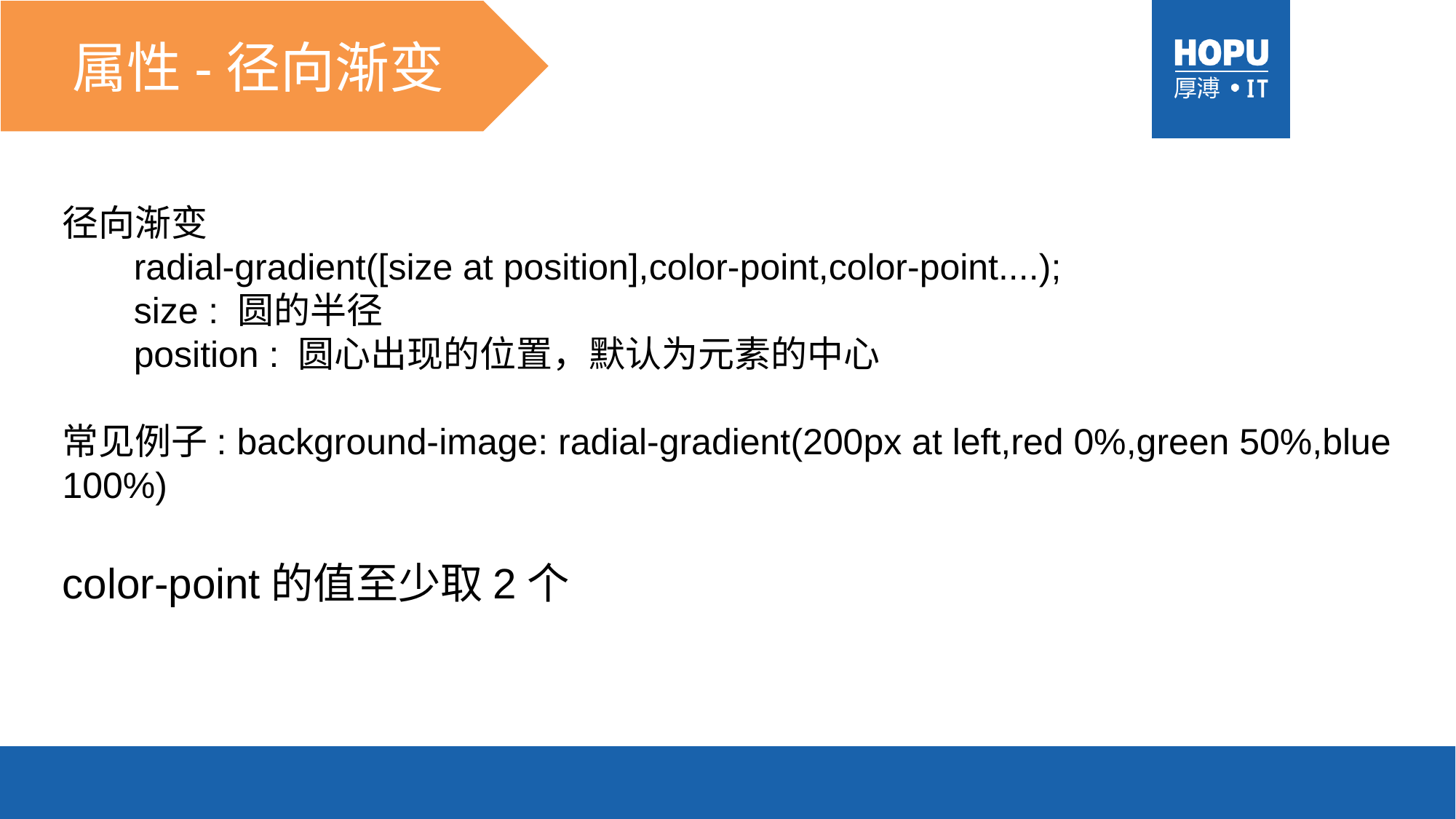

属性-径向渐变
径向渐变
       radial-gradient([size at position],color-point,color-point....);
       size : 圆的半径
       position : 圆心出现的位置，默认为元素的中心

常见例子: background-image: radial-gradient(200px at left,red 0%,green 50%,blue 100%)

color-point的值至少取2个